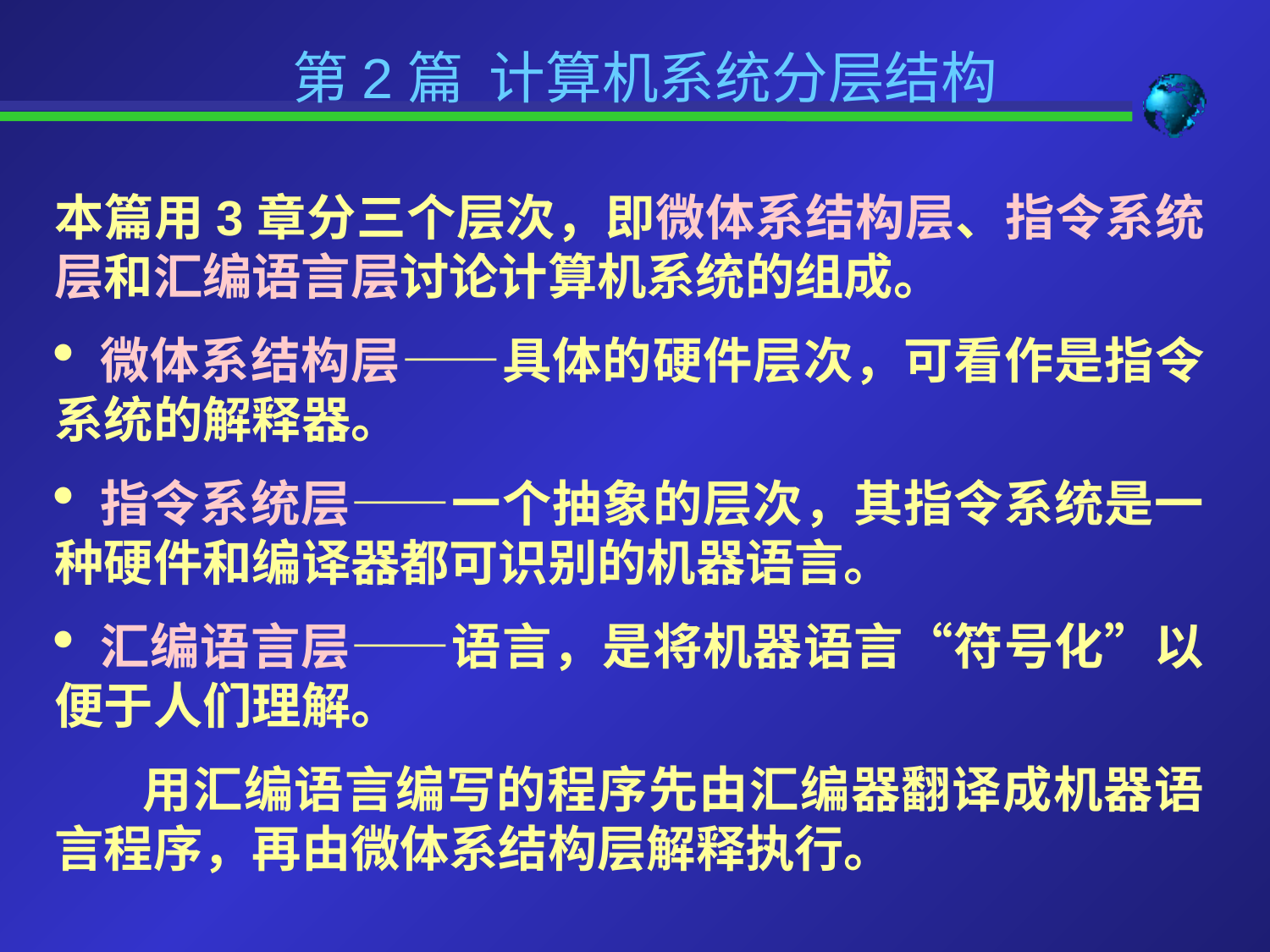

第2篇  计算机系统分层结构
本篇用3章分三个层次，即微体系结构层、指令系统层和汇编语言层讨论计算机系统的组成。
 微体系结构层——具体的硬件层次，可看作是指令系统的解释器。
 指令系统层——一个抽象的层次，其指令系统是一种硬件和编译器都可识别的机器语言。
 汇编语言层——语言，是将机器语言“符号化”以便于人们理解。
      用汇编语言编写的程序先由汇编器翻译成机器语言程序，再由微体系结构层解释执行。